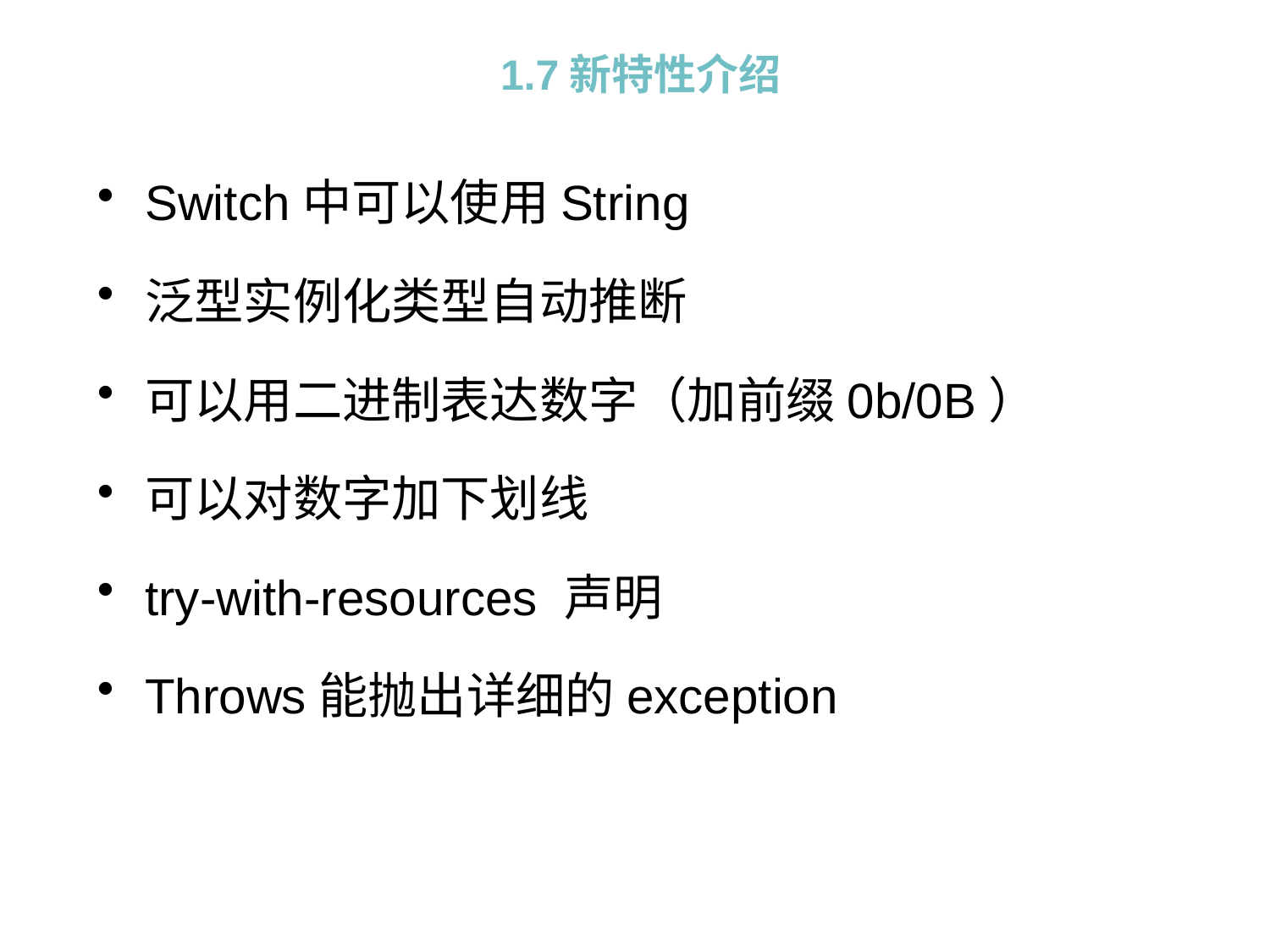

1.7新特性介绍

Switch中可以使用String
泛型实例化类型自动推断
可以用二进制表达数字（加前缀0b/0B）
可以对数字加下划线
try-with-resources 声明
Throws能抛出详细的exception